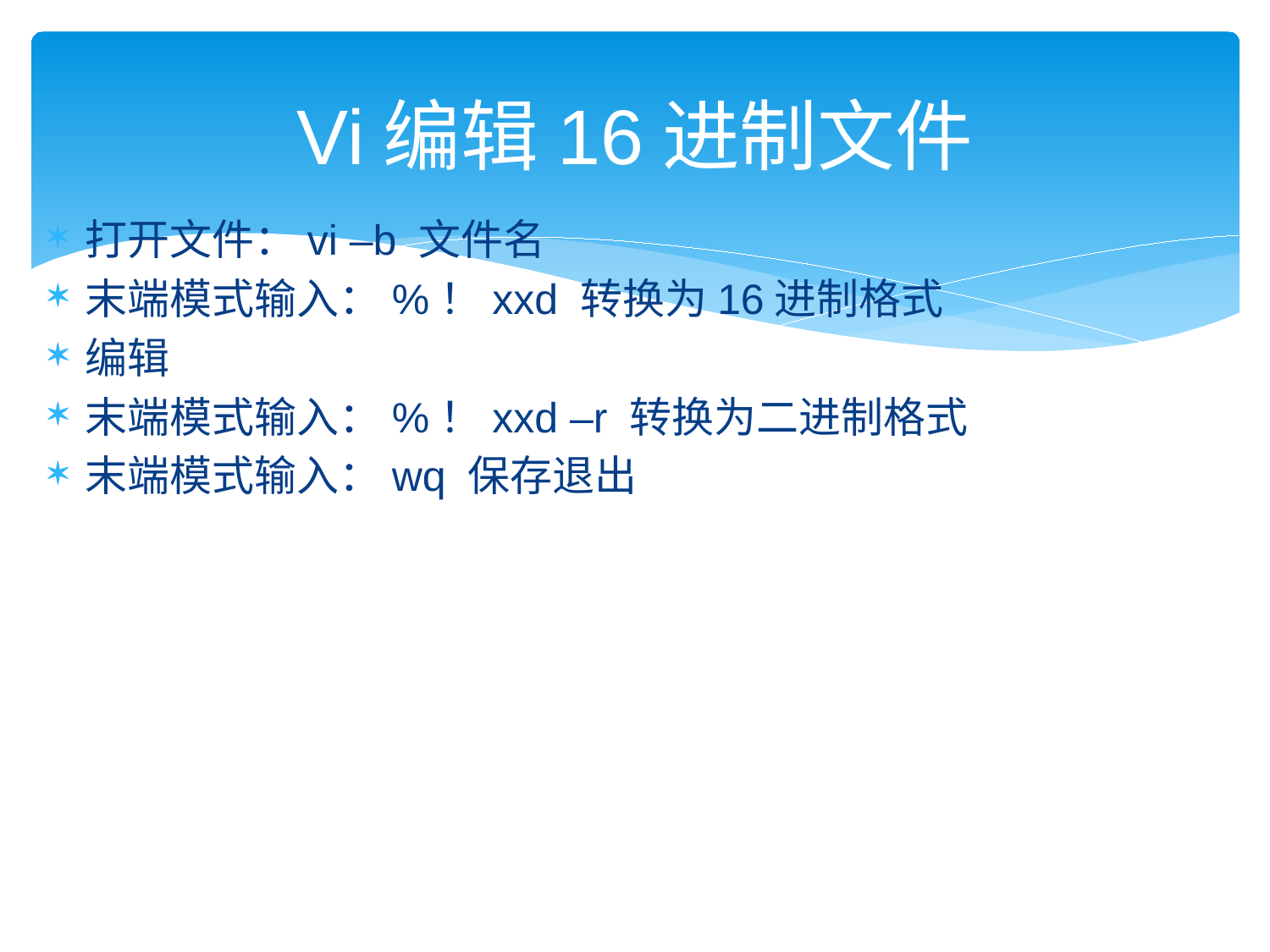

# Vi编辑16进制文件
打开文件：vi –b 文件名
末端模式输入：%！xxd 转换为16进制格式
编辑
末端模式输入：%！xxd –r 转换为二进制格式
末端模式输入：wq 保存退出